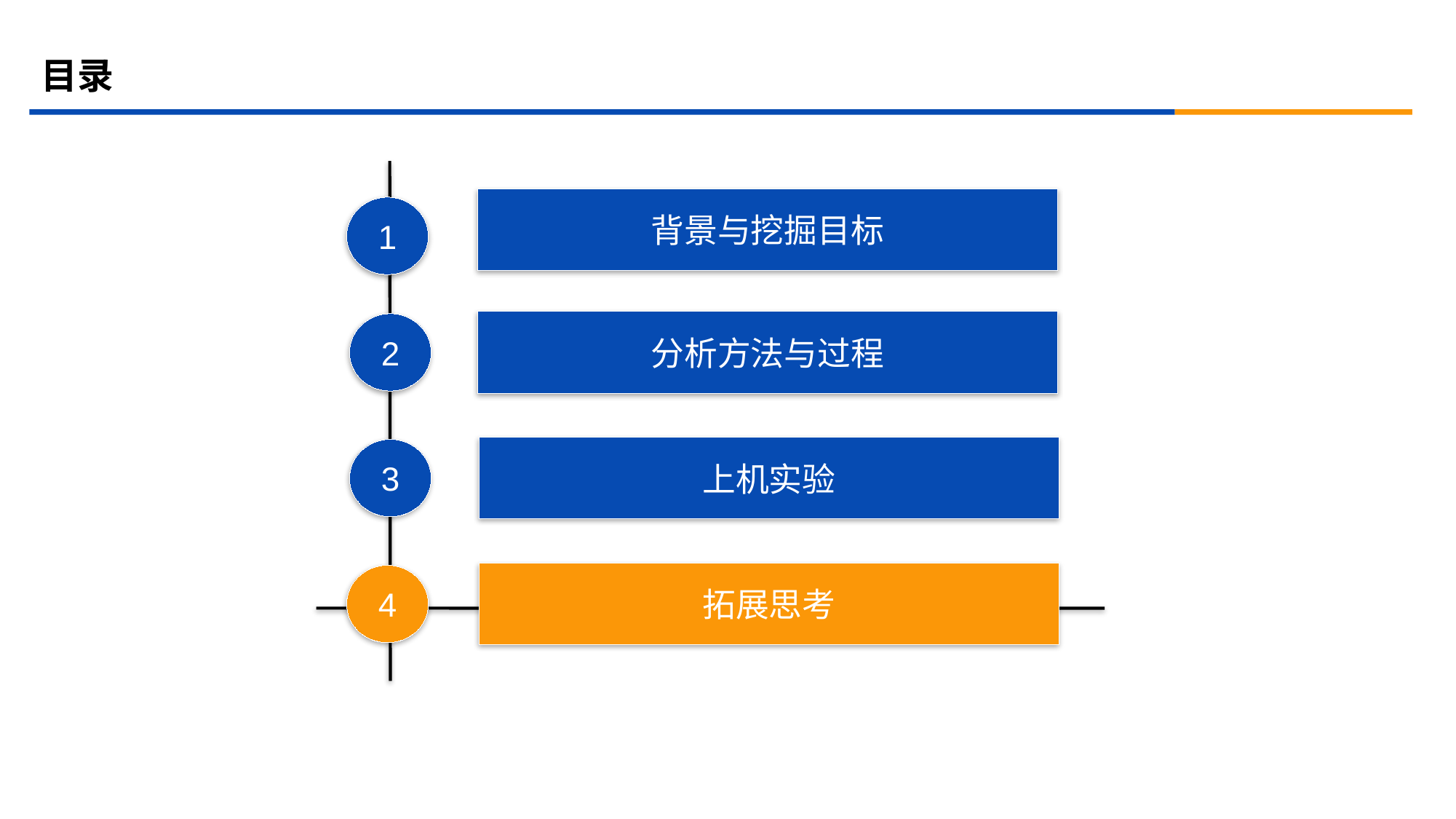

# 目录
背景与挖掘目标
1
分析方法与过程
2
上机实验
3
拓展思考
4